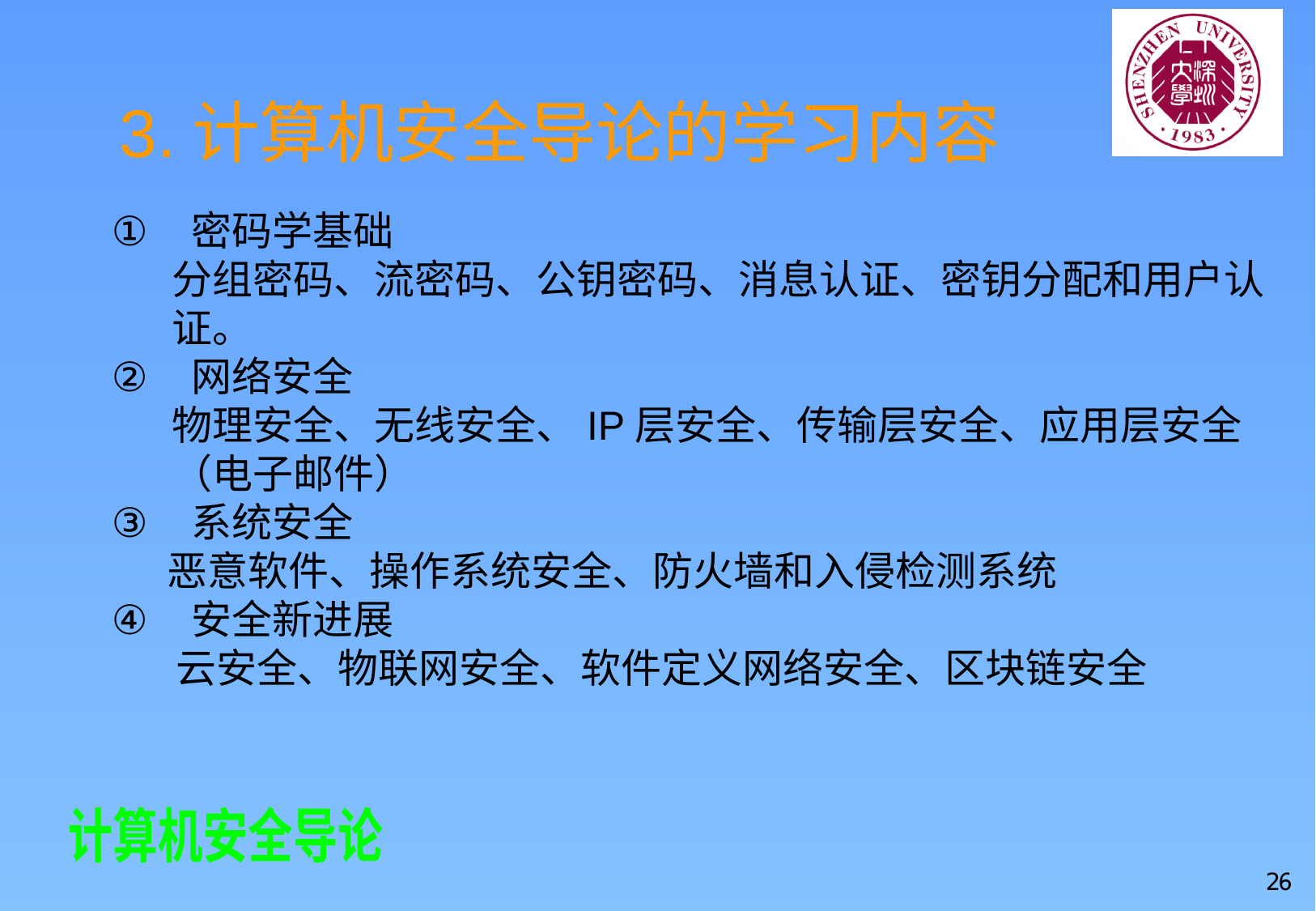

# 3.计算机安全导论的学习内容

 密码学基础
	分组密码、流密码、公钥密码、消息认证、密钥分配和用户认证。
 网络安全
	物理安全、无线安全、IP层安全、传输层安全、应用层安全（电子邮件）
 系统安全
     恶意软件、操作系统安全、防火墙和入侵检测系统
 安全新进展
      云安全、物联网安全、软件定义网络安全、区块链安全

26